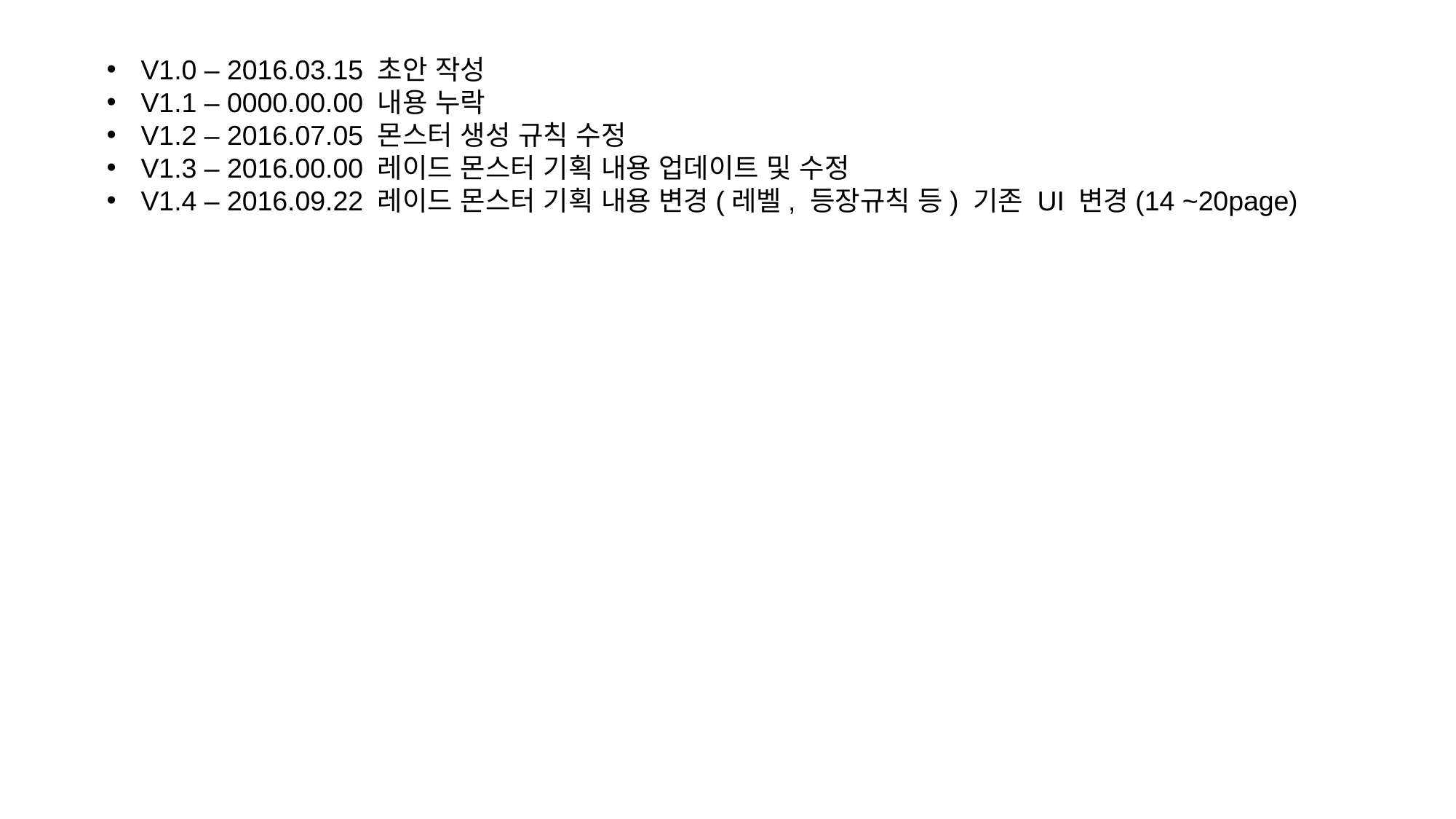

V1.0 – 2016.03.15 초안 작성
V1.1 – 0000.00.00 내용 누락
V1.2 – 2016.07.05 몬스터 생성 규칙 수정
V1.3 – 2016.00.00 레이드 몬스터 기획 내용 업데이트 및 수정
V1.4 – 2016.09.22 레이드 몬스터 기획 내용 변경(레벨, 등장규칙 등) 기존 UI 변경(14 ~20page)